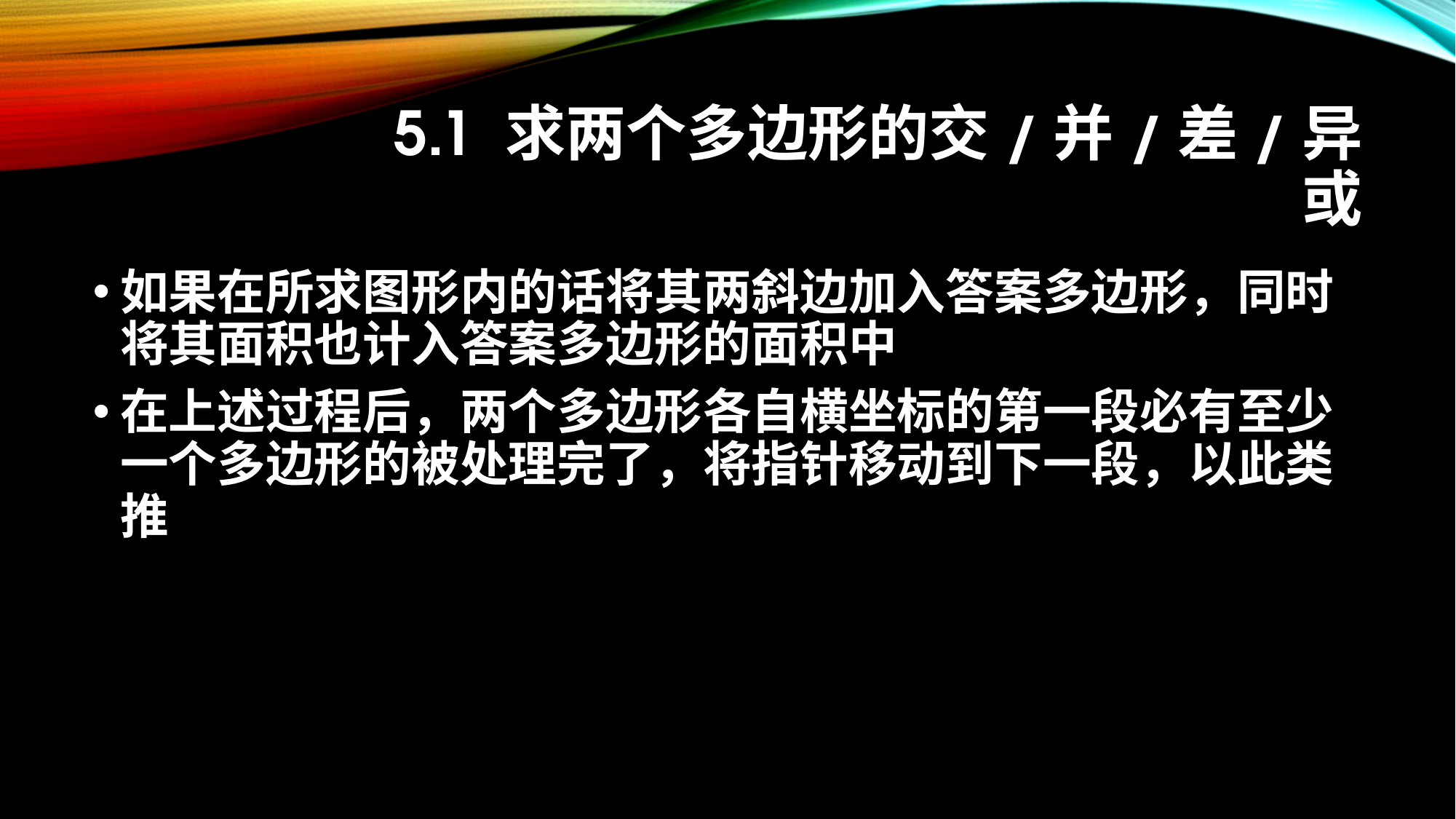

# 5.1 求两个多边形的交/并/差/异或
如果在所求图形内的话将其两斜边加入答案多边形，同时将其面积也计入答案多边形的面积中
在上述过程后，两个多边形各自横坐标的第一段必有至少一个多边形的被处理完了，将指针移动到下一段，以此类推